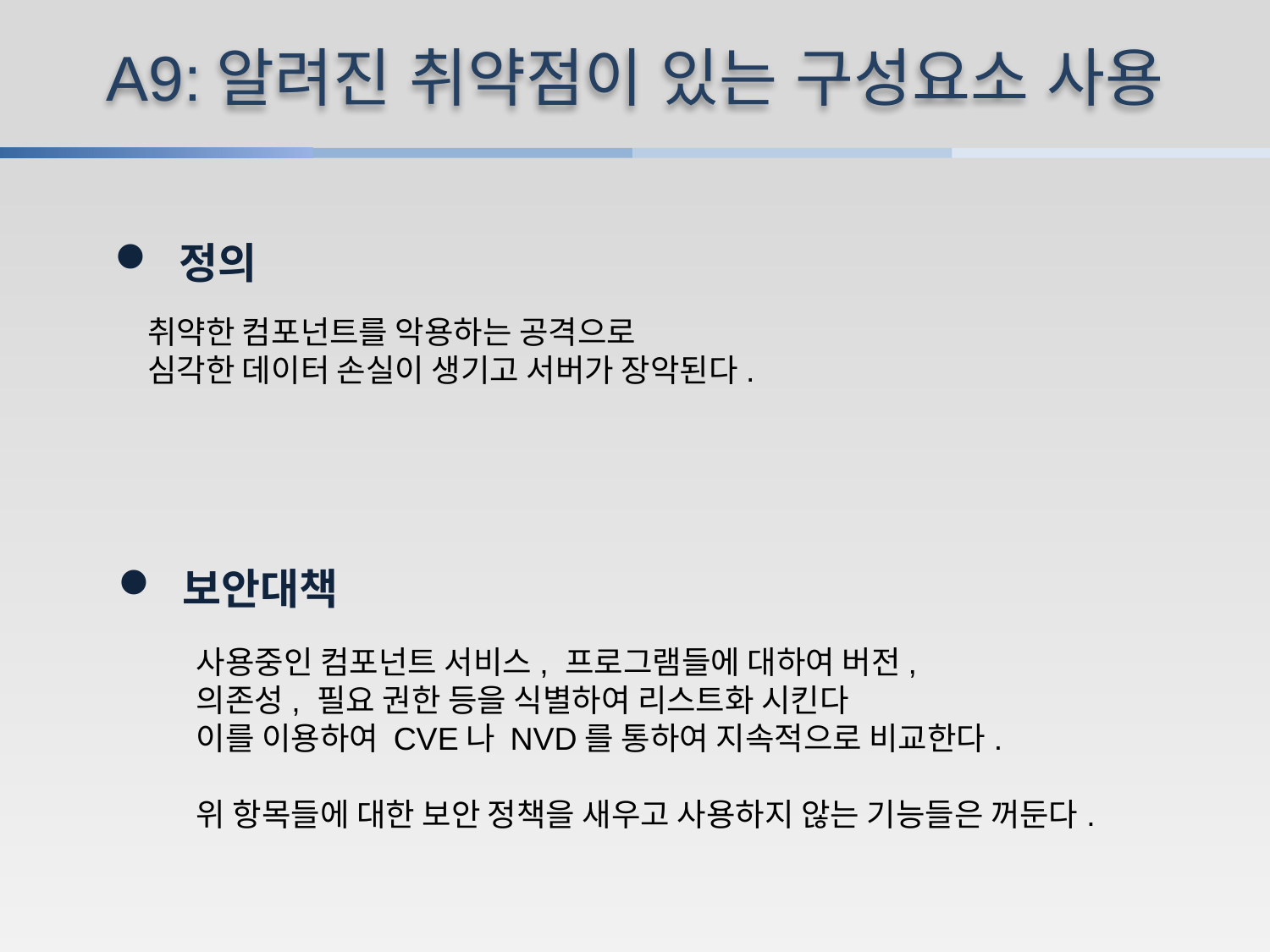

A9:알려진 취약점이 있는 구성요소 사용

 정의
취약한 컴포넌트를 악용하는 공격으로
심각한 데이터 손실이 생기고 서버가 장악된다.
 보안대책
사용중인 컴포넌트 서비스, 프로그램들에 대하여 버전,
의존성, 필요 권한 등을 식별하여 리스트화 시킨다
이를 이용하여 CVE나 NVD를 통하여 지속적으로 비교한다.

위 항목들에 대한 보안 정책을 새우고 사용하지 않는 기능들은 꺼둔다.